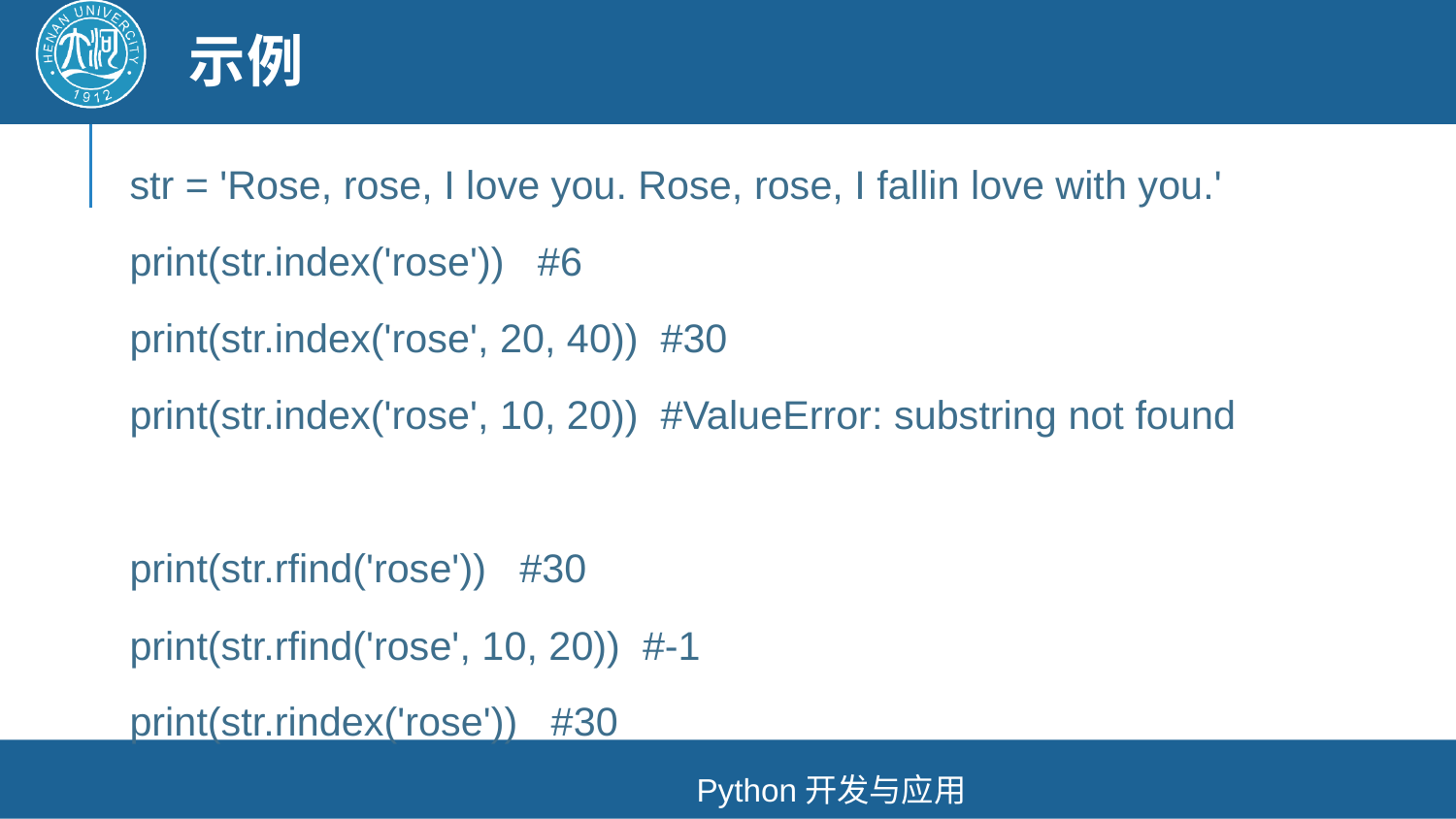

# 示例
str = 'Rose, rose, I love you. Rose, rose, I fallin love with you.'
print(str.index('rose'))   #6
print(str.index('rose', 20, 40))  #30
print(str.index('rose', 10, 20))  #ValueError: substring not found

print(str.rfind('rose'))   #30
print(str.rfind('rose', 10, 20))  #-1
print(str.rindex('rose'))   #30

Python开发与应用
13